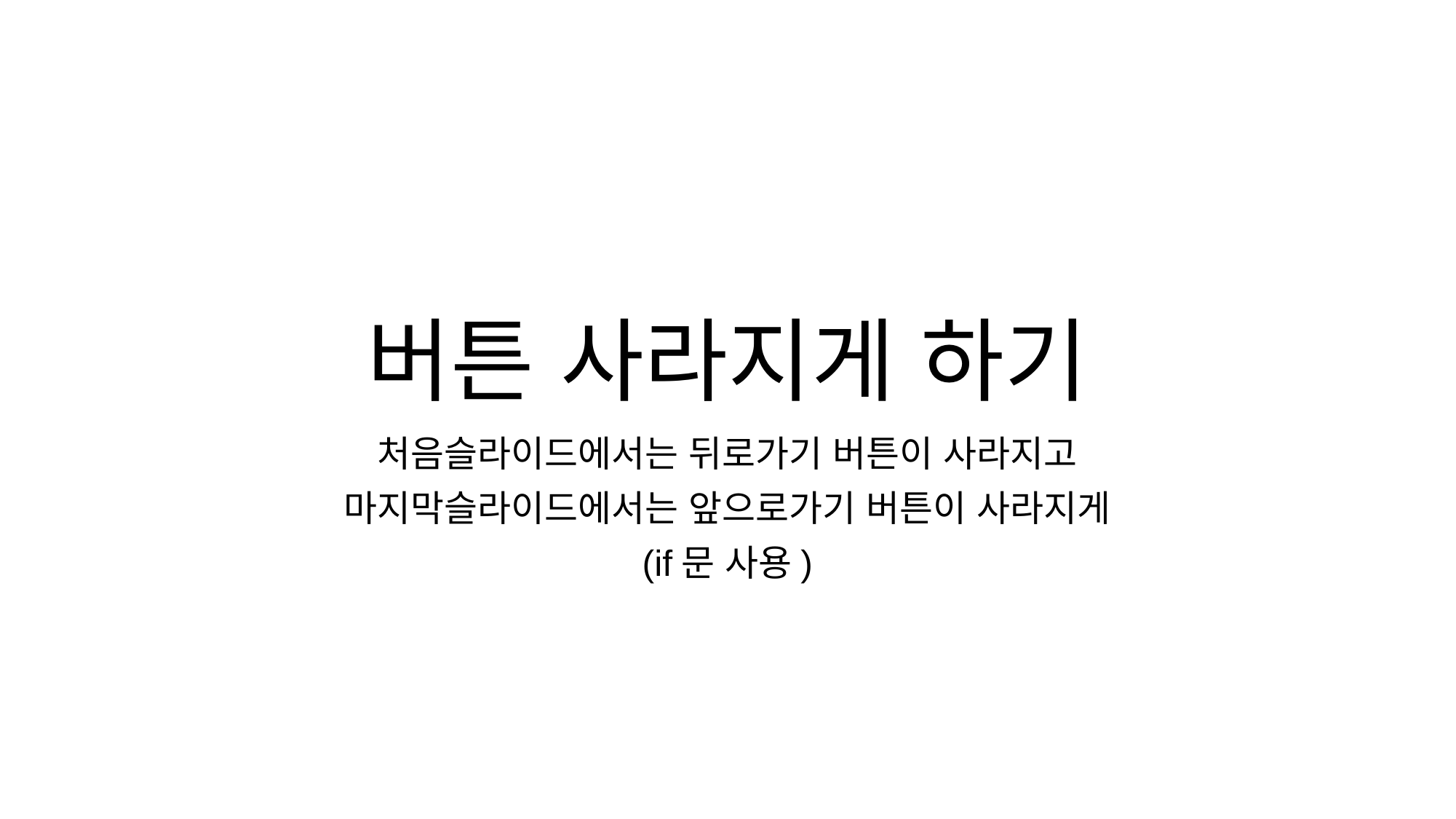

# 버튼 사라지게 하기
처음슬라이드에서는 뒤로가기 버튼이 사라지고
마지막슬라이드에서는 앞으로가기 버튼이 사라지게
(if문 사용)